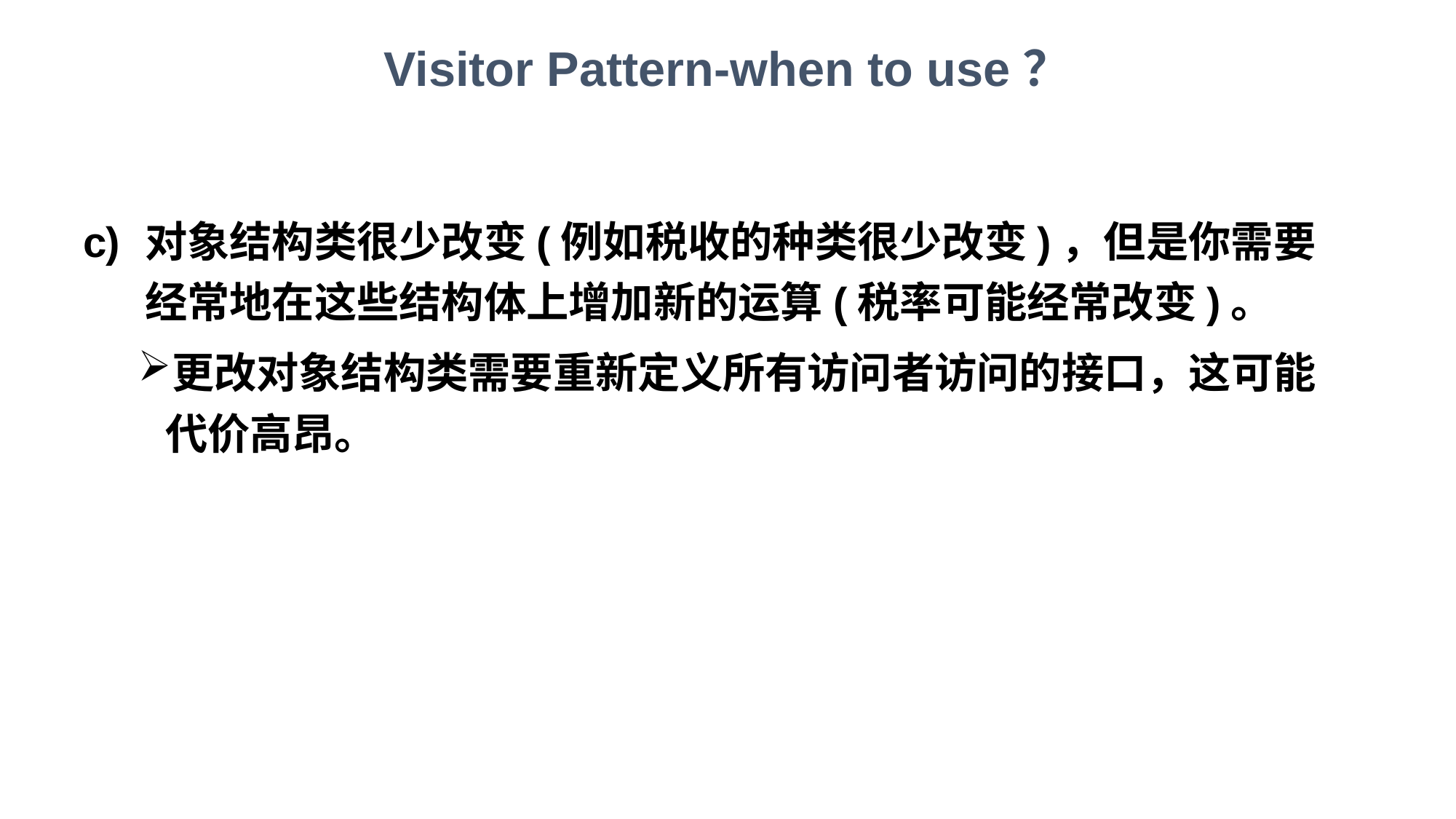

Visitor Pattern-when to use？
对象结构类很少改变(例如税收的种类很少改变)，但是你需要经常地在这些结构体上增加新的运算(税率可能经常改变)。
更改对象结构类需要重新定义所有访问者访问的接口，这可能代价高昂。
42